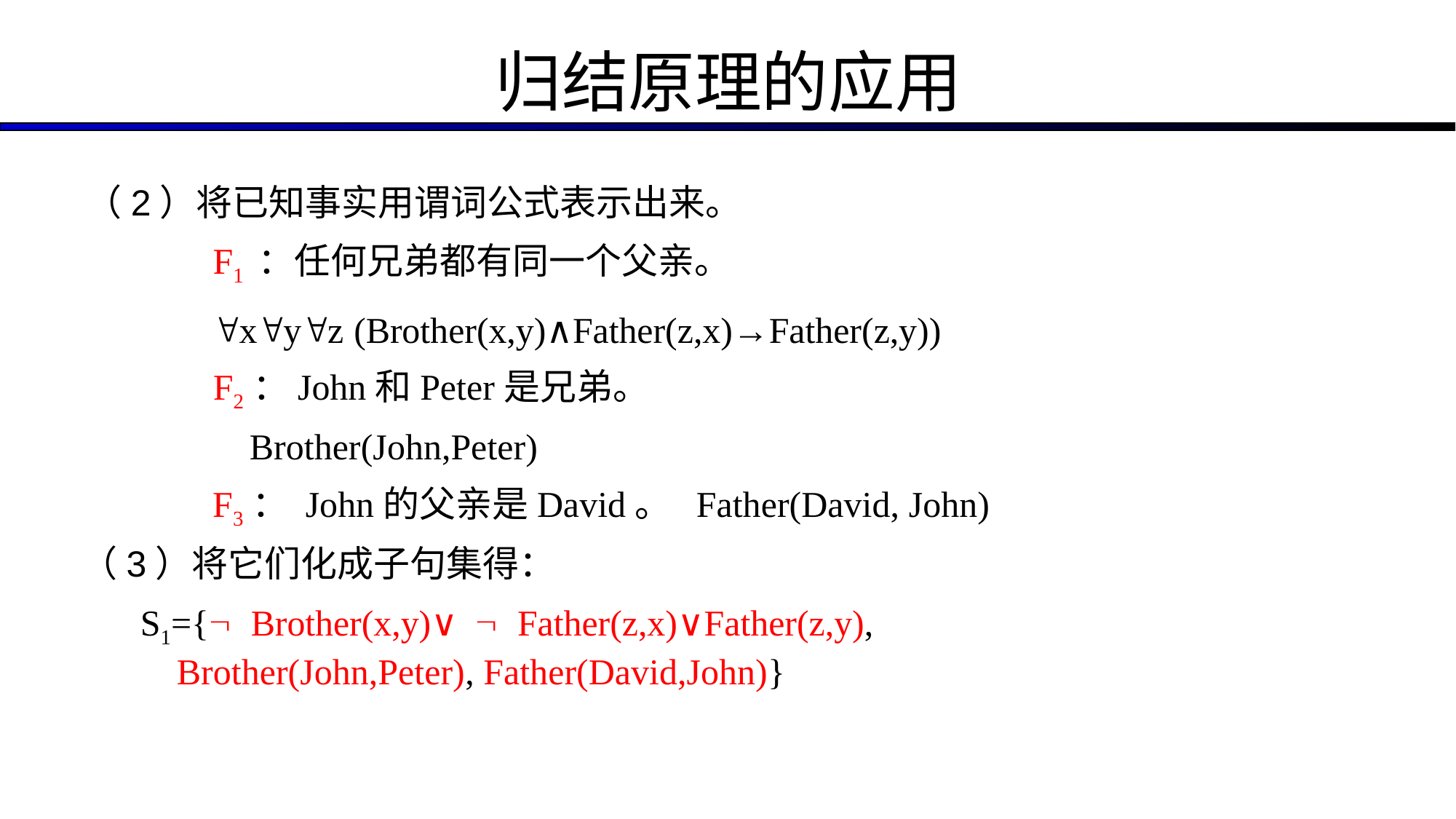

# 归结原理的应用
（2）将已知事实用谓词公式表示出来。
    F1 ：任何兄弟都有同一个父亲。
∀x∀y∀z (Brother(x,y)∧Father(z,x)→Father(z,y))
F2：John和Peter是兄弟。
Brother(John,Peter)
    F3： John的父亲是David。  Father(David, John)
（3）将它们化成子句集得：
S1={¬ Brother(x,y)∨ ¬ Father(z,x)∨Father(z,y), Brother(John,Peter), Father(David,John)}